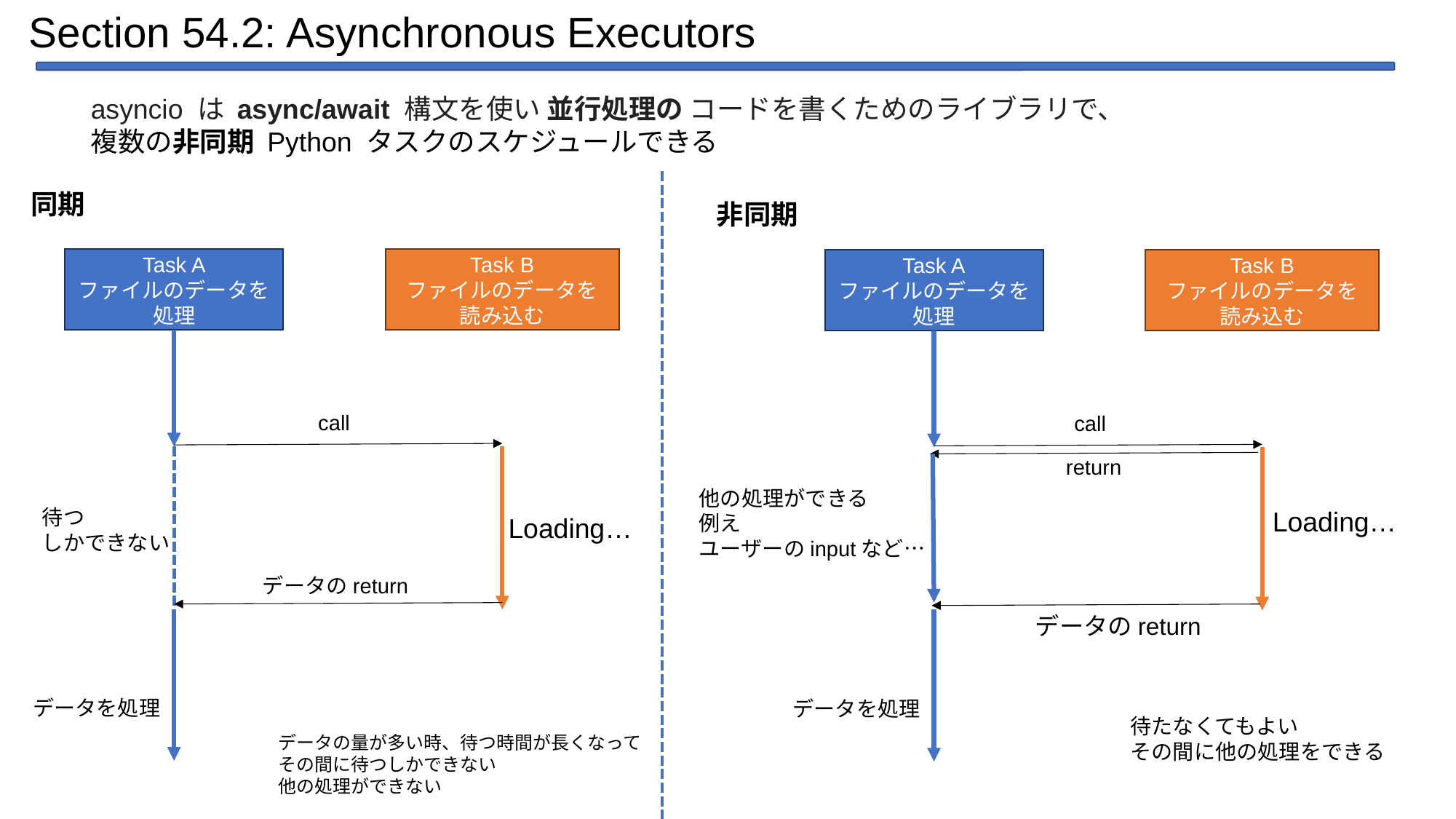

Section 54.2: Asynchronous Executors

asyncio は async/await 構文を使い 並行処理の コードを書くためのライブラリで、
複数の非同期 Python タスクのスケジュールできる
同期
非同期
Task A
ファイルのデータを処理
Task B
ファイルのデータを読み込む
call
待つ
しかできない
Loading…
データのreturn
データを処理
Task A
ファイルのデータを処理
Task B
ファイルのデータを読み込む
call
return
Loading…
データを処理
他の処理ができる
例え
ユーザーのinputなど…
データのreturn
待たなくてもよい
その間に他の処理をできる
データの量が多い時、待つ時間が長くなって
その間に待つしかできない
他の処理ができない